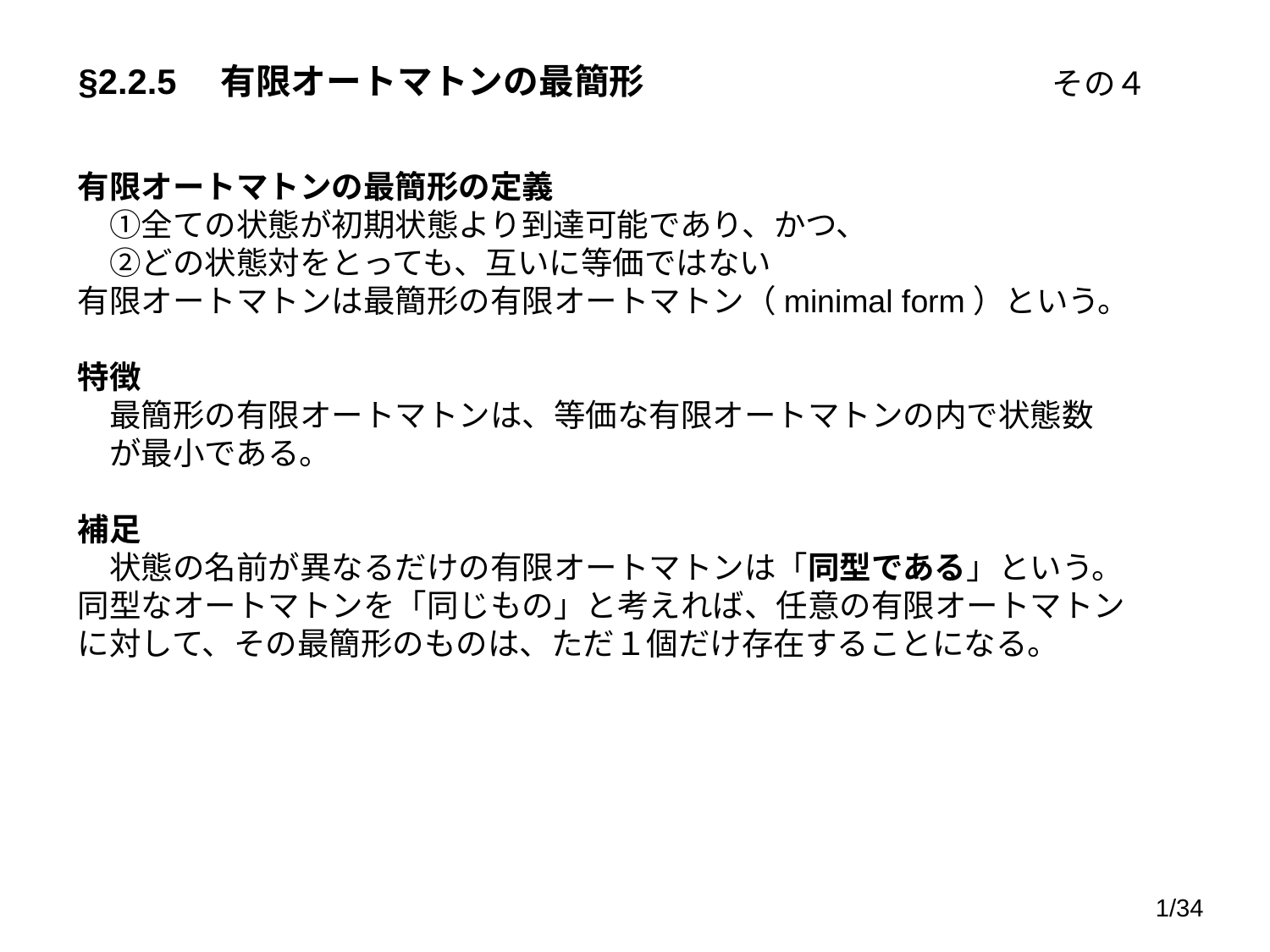

§2.2.5　有限オートマトンの最簡形
その４
有限オートマトンの最簡形の定義
　①全ての状態が初期状態より到達可能であり、かつ、
　②どの状態対をとっても、互いに等価ではない
有限オートマトンは最簡形の有限オートマトン（minimal form）という。

特徴
　最簡形の有限オートマトンは、等価な有限オートマトンの内で状態数
　が最小である。

補足
　状態の名前が異なるだけの有限オートマトンは「同型である」という。
同型なオートマトンを「同じもの」と考えれば、任意の有限オートマトン
に対して、その最簡形のものは、ただ１個だけ存在することになる。
1/34